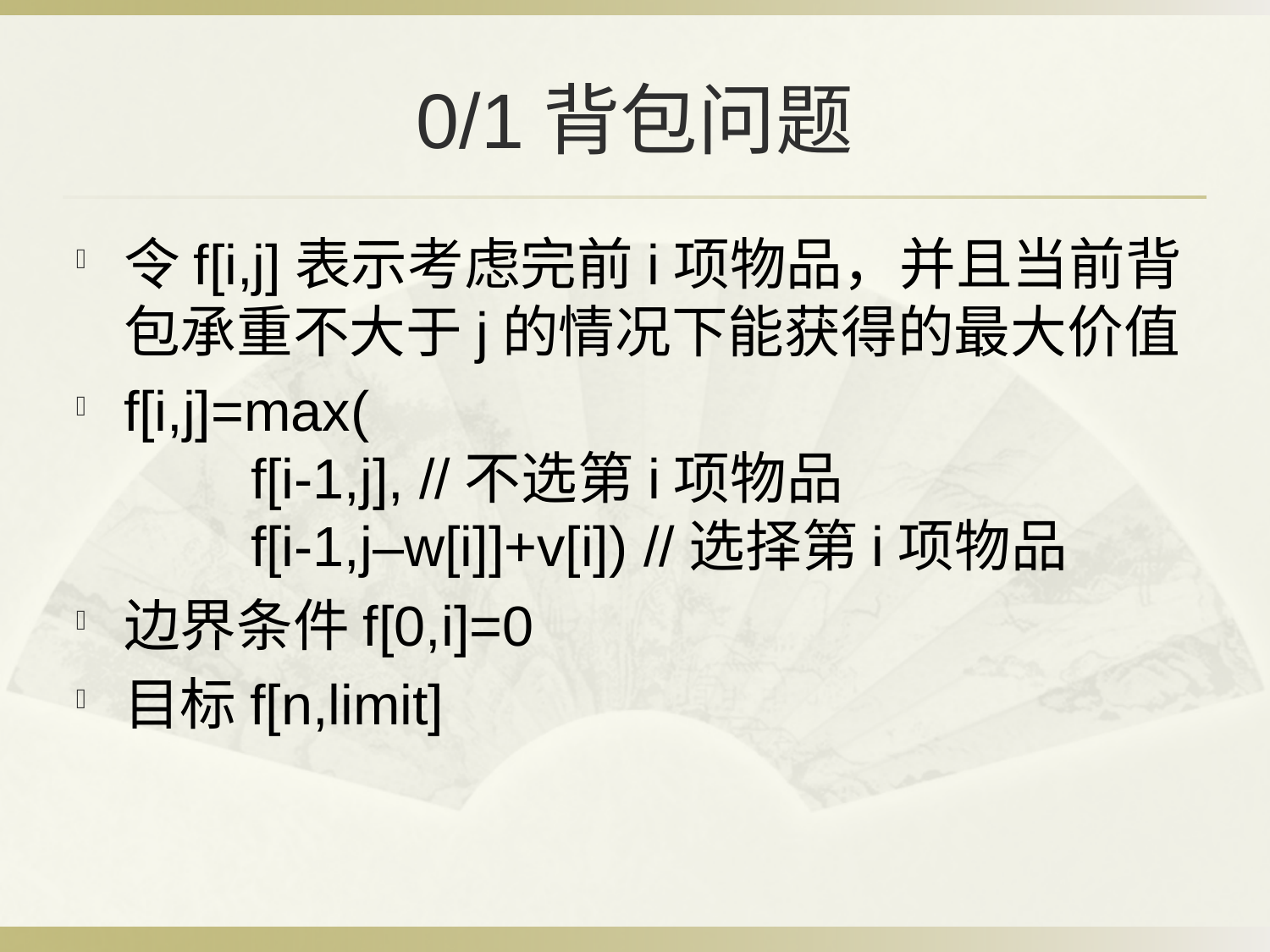

# 0/1背包问题
令f[i,j]表示考虑完前i项物品，并且当前背包承重不大于j的情况下能获得的最大价值
f[i,j]=max(
	f[i-1,j], //不选第i项物品
	f[i-1,j–w[i]]+v[i]) //选择第i项物品
边界条件f[0,i]=0
目标f[n,limit]